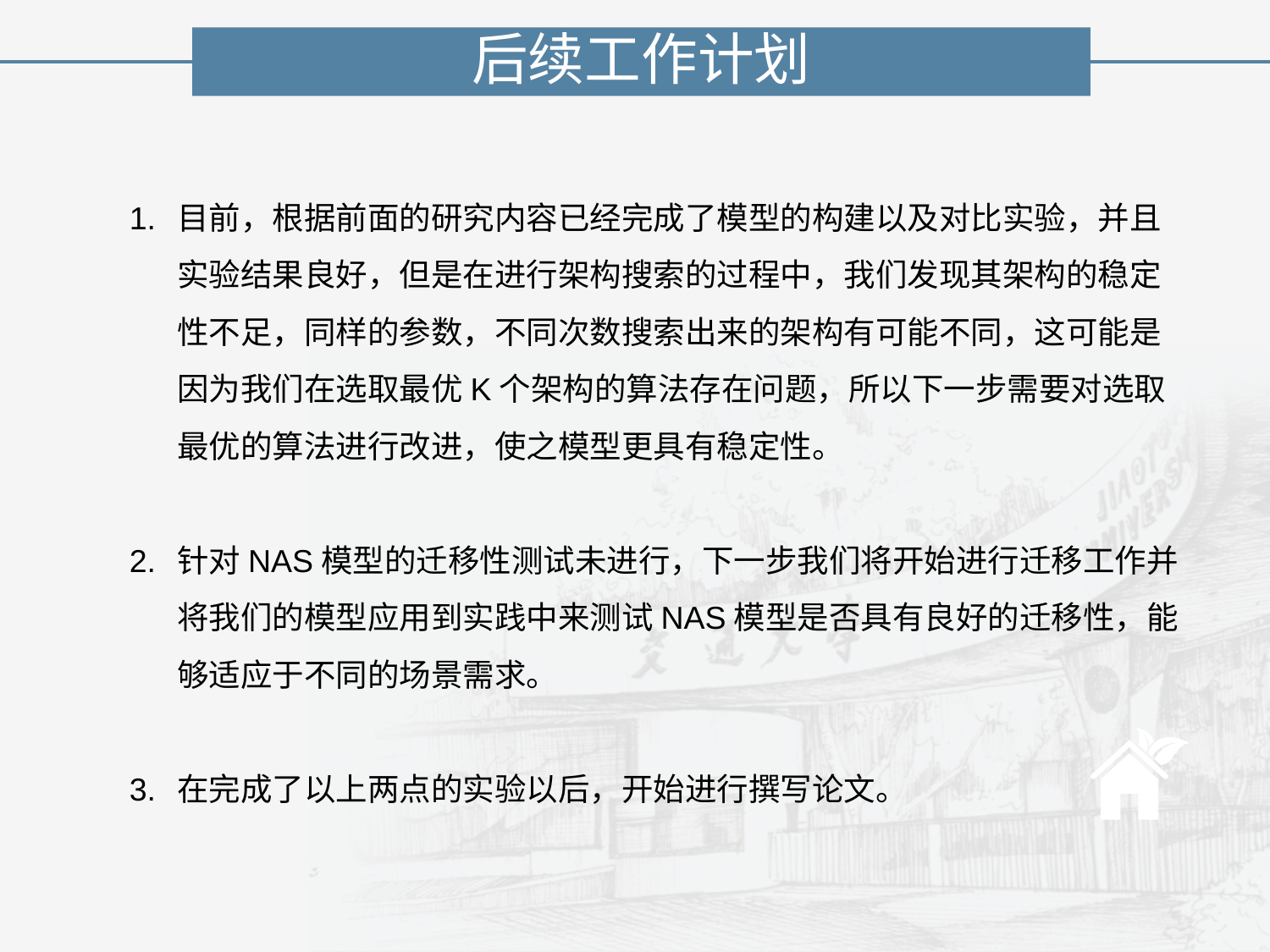

后续工作计划
目前，根据前面的研究内容已经完成了模型的构建以及对比实验，并且实验结果良好，但是在进行架构搜索的过程中，我们发现其架构的稳定性不足，同样的参数，不同次数搜索出来的架构有可能不同，这可能是因为我们在选取最优K个架构的算法存在问题，所以下一步需要对选取最优的算法进行改进，使之模型更具有稳定性。

针对NAS模型的迁移性测试未进行，下一步我们将开始进行迁移工作并将我们的模型应用到实践中来测试NAS模型是否具有良好的迁移性，能够适应于不同的场景需求。

在完成了以上两点的实验以后，开始进行撰写论文。